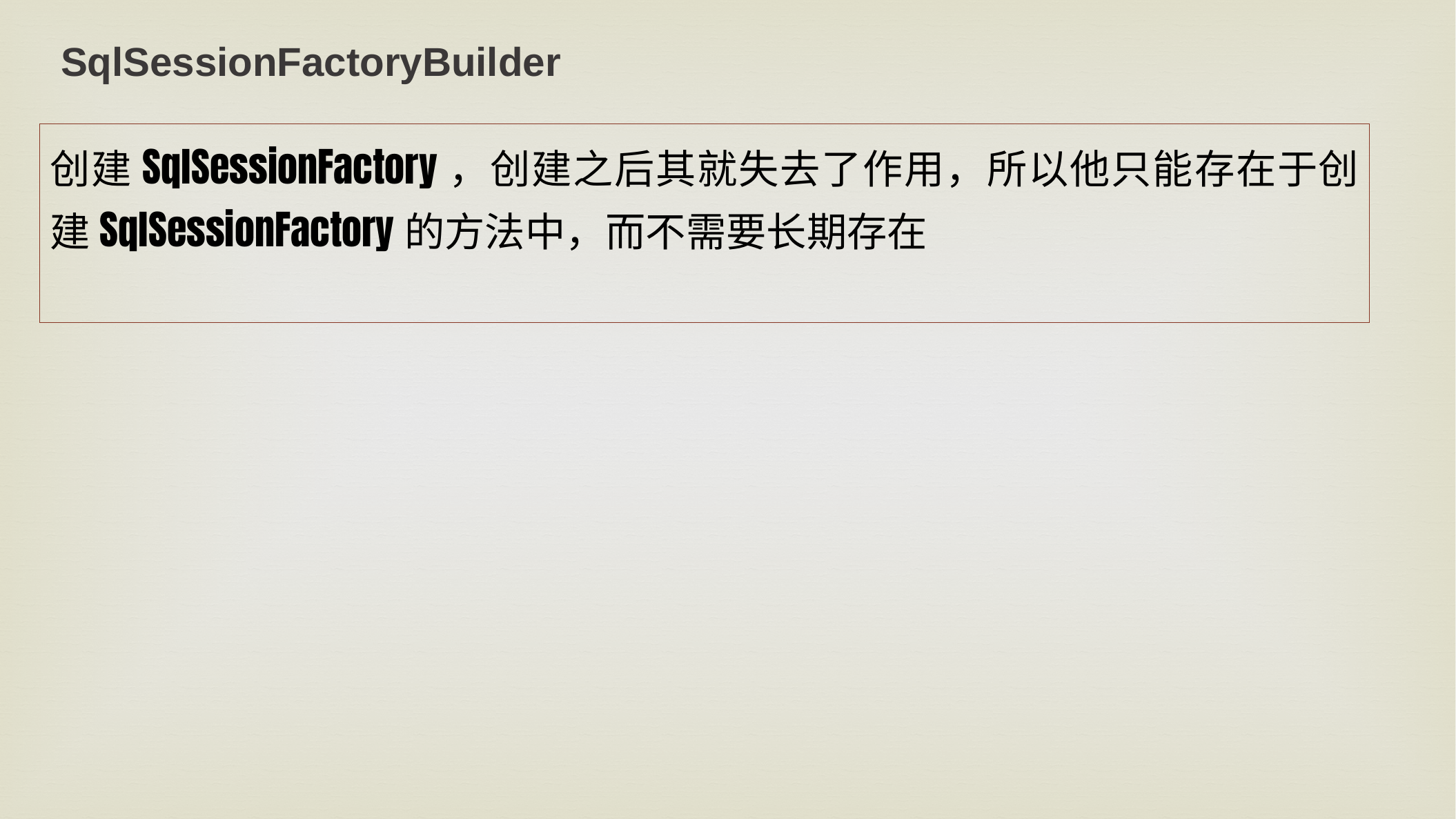

SqlSessionFactoryBuilder
创建SqlSessionFactory，创建之后其就失去了作用，所以他只能存在于创建SqlSessionFactory的方法中，而不需要长期存在